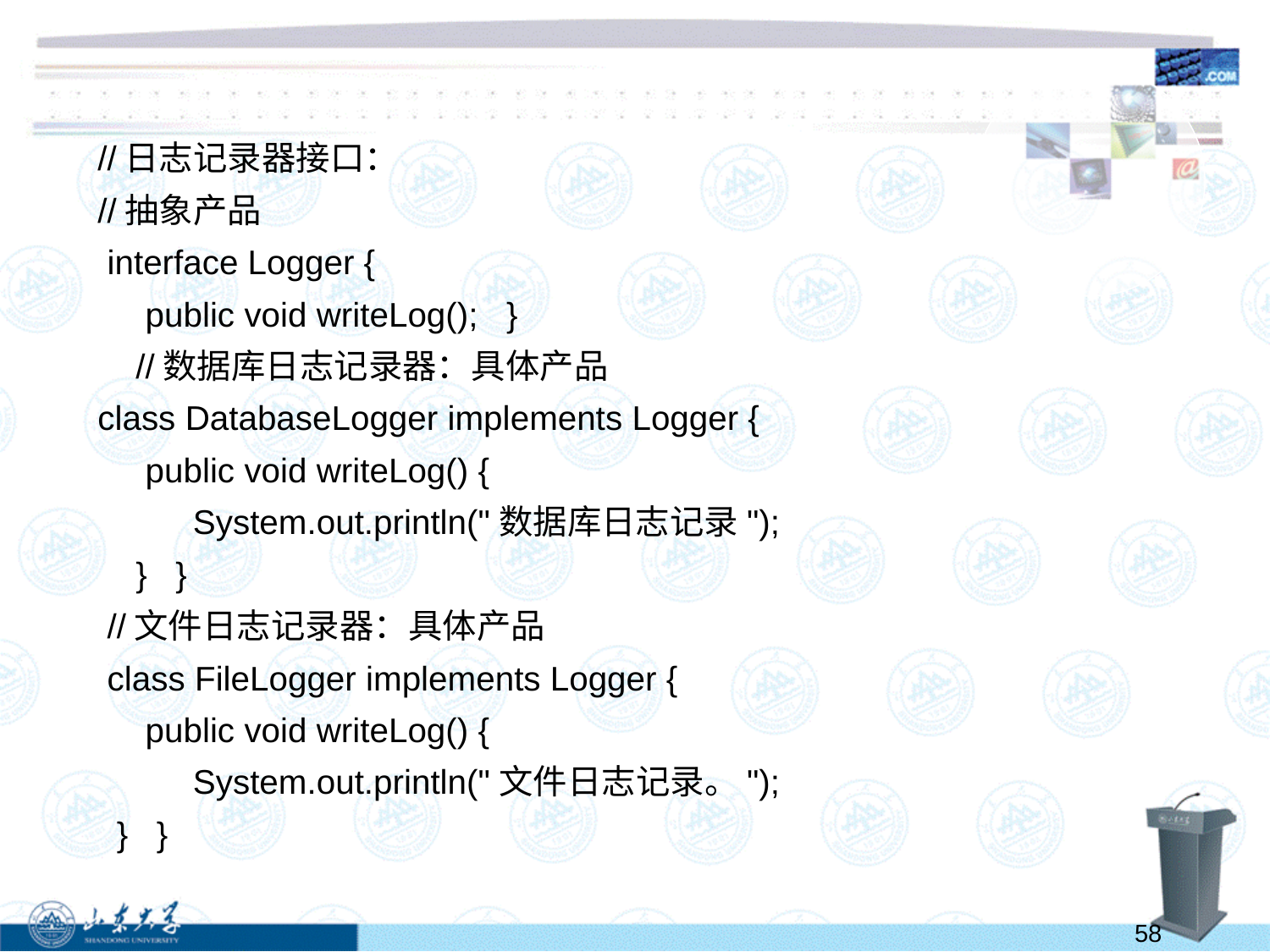

//日志记录器接口：
//抽象产品
 interface Logger {
     public void writeLog();   }
    //数据库日志记录器：具体产品
class DatabaseLogger implements Logger {
     public void writeLog() {
          System.out.println("数据库日志记录");
    }   }
 //文件日志记录器：具体产品
 class FileLogger implements Logger {
     public void writeLog() {
          System.out.println("文件日志记录。");
  }   }
58